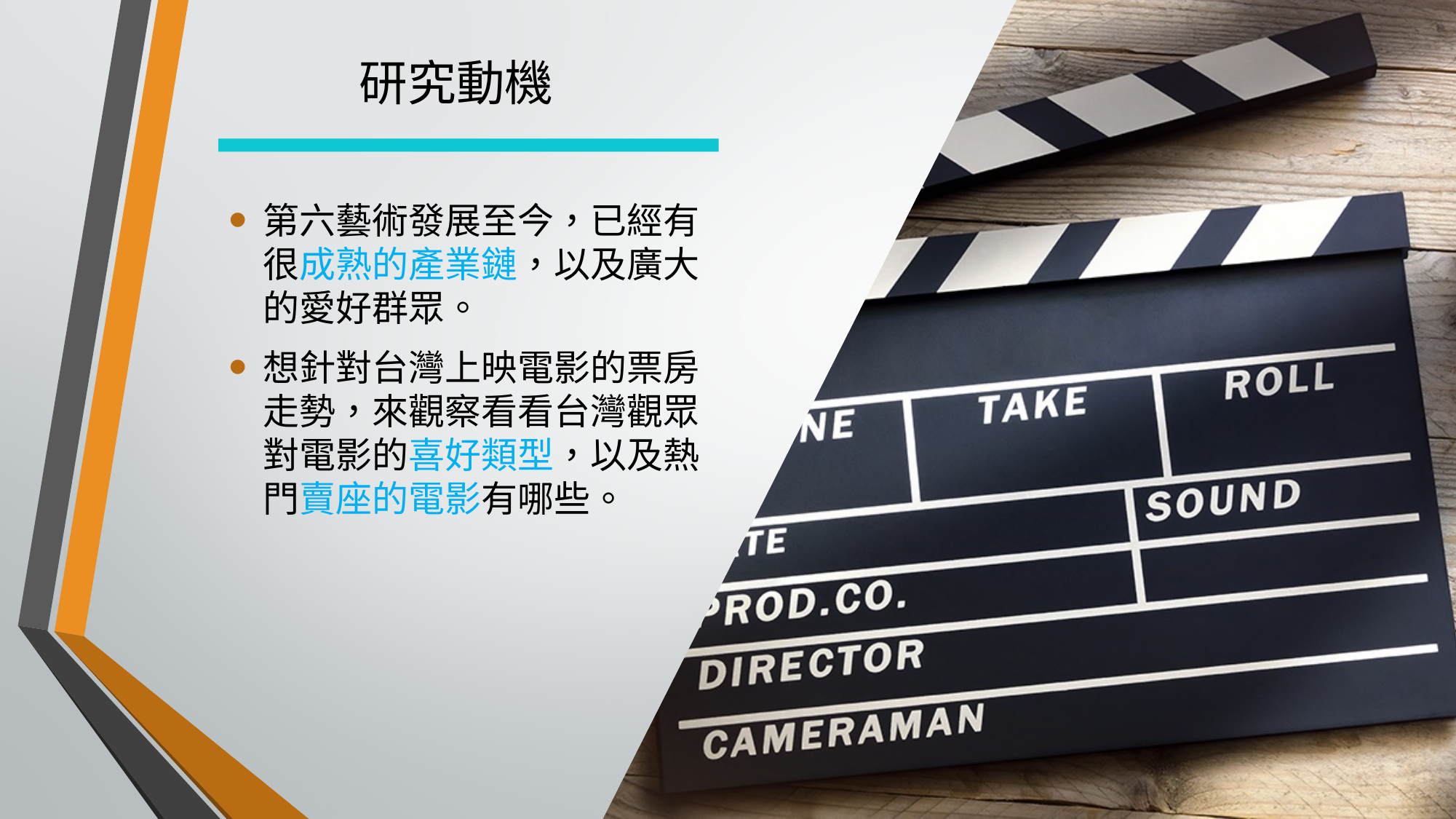

研究動機

第六藝術發展至今，已經有很成熟的產業鏈，以及廣大的愛好群眾。
想針對台灣上映電影的票房走勢，來觀察看看台灣觀眾對電影的喜好類型，以及熱門賣座的電影有哪些。